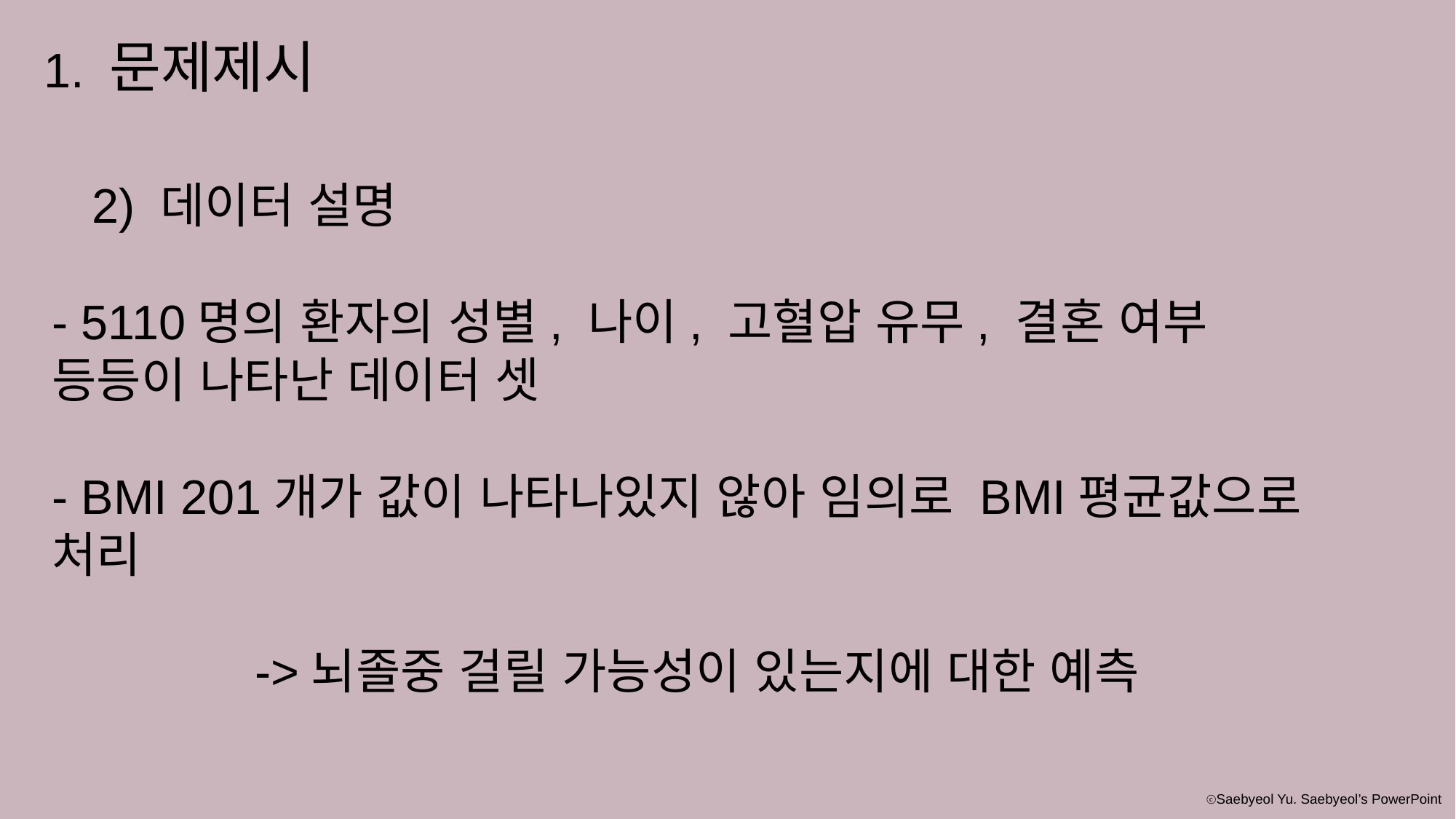

1. 문제제시

   2) 데이터 설명

- 5110명의 환자의 성별, 나이, 고혈압 유무, 결혼 여부 등등이 나타난 데이터 셋

- BMI 201개가 값이 나타나있지 않아 임의로 BMI평균값으로 처리

->뇌졸중 걸릴 가능성이 있는지에 대한 예측